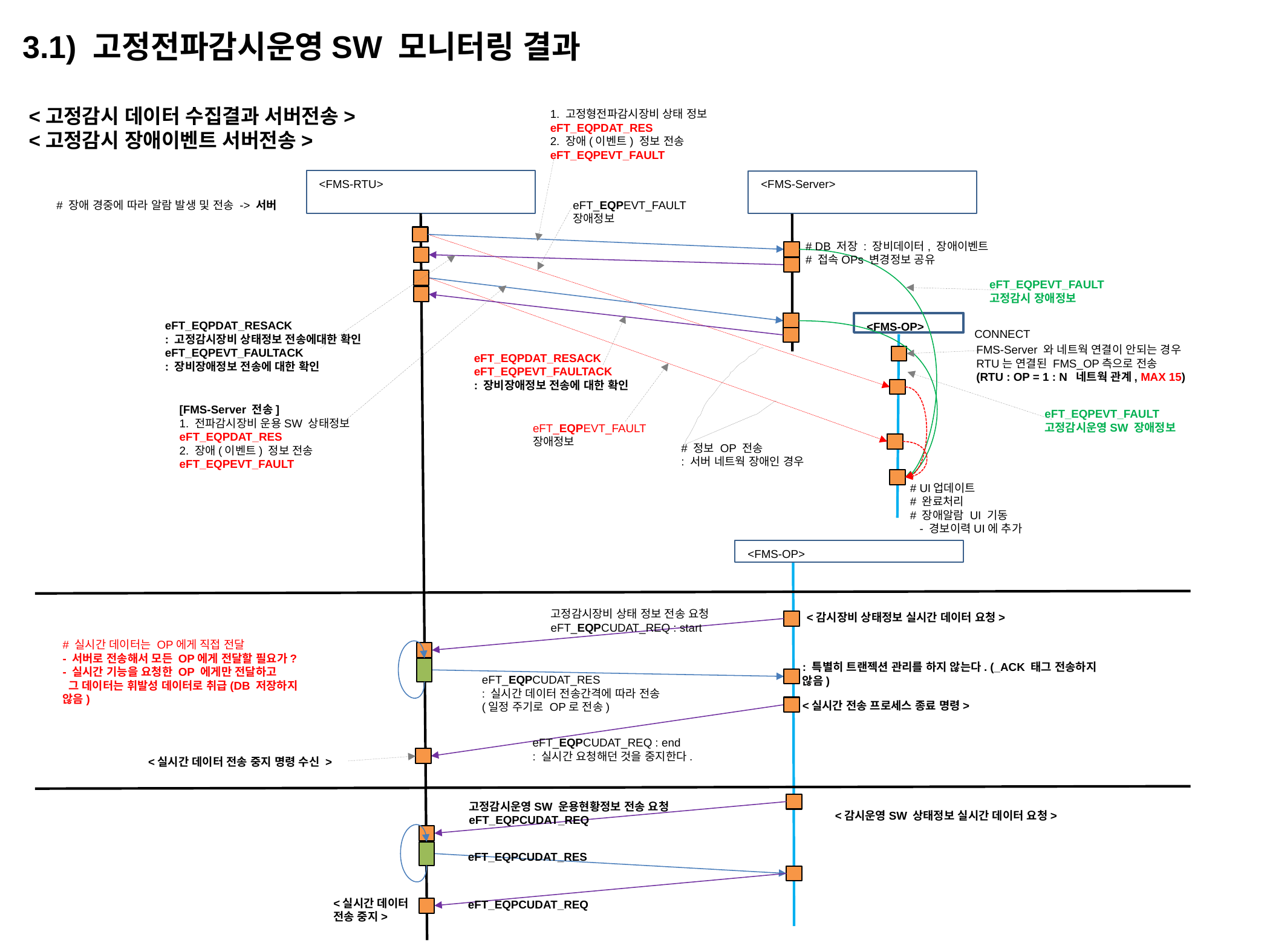

3.1) 고정전파감시운영SW 모니터링 결과
<고정감시 데이터 수집결과 서버전송>
<고정감시 장애이벤트 서버전송>

1. 고정형전파감시장비 상태 정보
eFT_EQPDAT_RES
2. 장애(이벤트) 정보 전송
eFT_EQPEVT_FAULT

<FMS-RTU>
<FMS-Server>
eFT_EQPEVT_FAULT
장애정보
# 장애 경중에 따라 알람 발생 및 전송 -> 서버

# DB 저장 : 장비데이터, 장애이벤트
# 접속OPs 변경정보 공유

eFT_EQPEVT_FAULT
고정감시 장애정보

eFT_EQPDAT_RESACK
: 고정감시장비 상태정보 전송에대한 확인
eFT_EQPEVT_FAULTACK
: 장비장애정보 전송에 대한 확인

<FMS-OP>
CONNECT

eFT_EQPDAT_RESACK
eFT_EQPEVT_FAULTACK
: 장비장애정보 전송에 대한 확인
FMS-Server 와 네트웍 연결이 안되는 경우
RTU는 연결된 FMS_OP측으로 전송
(RTU : OP = 1 : N  네트웍 관계, MAX 15)

[FMS-Server 전송]
1. 전파감시장비 운용SW 상태정보
eFT_EQPDAT_RES
2. 장애(이벤트) 정보 전송
eFT_EQPEVT_FAULT
eFT_EQPEVT_FAULT
고정감시운영SW 장애정보

eFT_EQPEVT_FAULT
장애정보

# 정보 OP 전송
: 서버 네트웍 장애인 경우

# UI업데이트
# 완료처리
# 장애알람 UI 기동
   - 경보이력UI에 추가

<FMS-OP>
고정감시장비 상태 정보 전송 요청
eFT_EQPCUDAT_REQ : start
<감시장비 상태정보 실시간 데이터 요청>

# 실시간 데이터는 OP에게 직접 전달
- 서버로 전송해서 모든 OP에게 전달할 필요가?
- 실시간 기능을 요청한 OP 에게만 전달하고
 그 데이터는 휘발성 데이터로 취급(DB 저장하지 않음)

: 특별히 트랜젝션 관리를 하지 않는다. (_ACK 태그 전송하지 않음)

eFT_EQPCUDAT_RES
: 실시간 데이터 전송간격에 따라 전송
(일정 주기로 OP로 전송)

<실시간 전송 프로세스 종료 명령>

eFT_EQPCUDAT_REQ : end
: 실시간 요청해던 것을 중지한다.
<실시간 데이터 전송 중지 명령 수신 >

고정감시운영SW 운용현황정보 전송 요청
eFT_EQPCUDAT_REQ

<감시운영SW 상태정보 실시간 데이터 요청>

eFT_EQPCUDAT_RES

<실시간 데이터 전송 중지>
eFT_EQPCUDAT_REQ